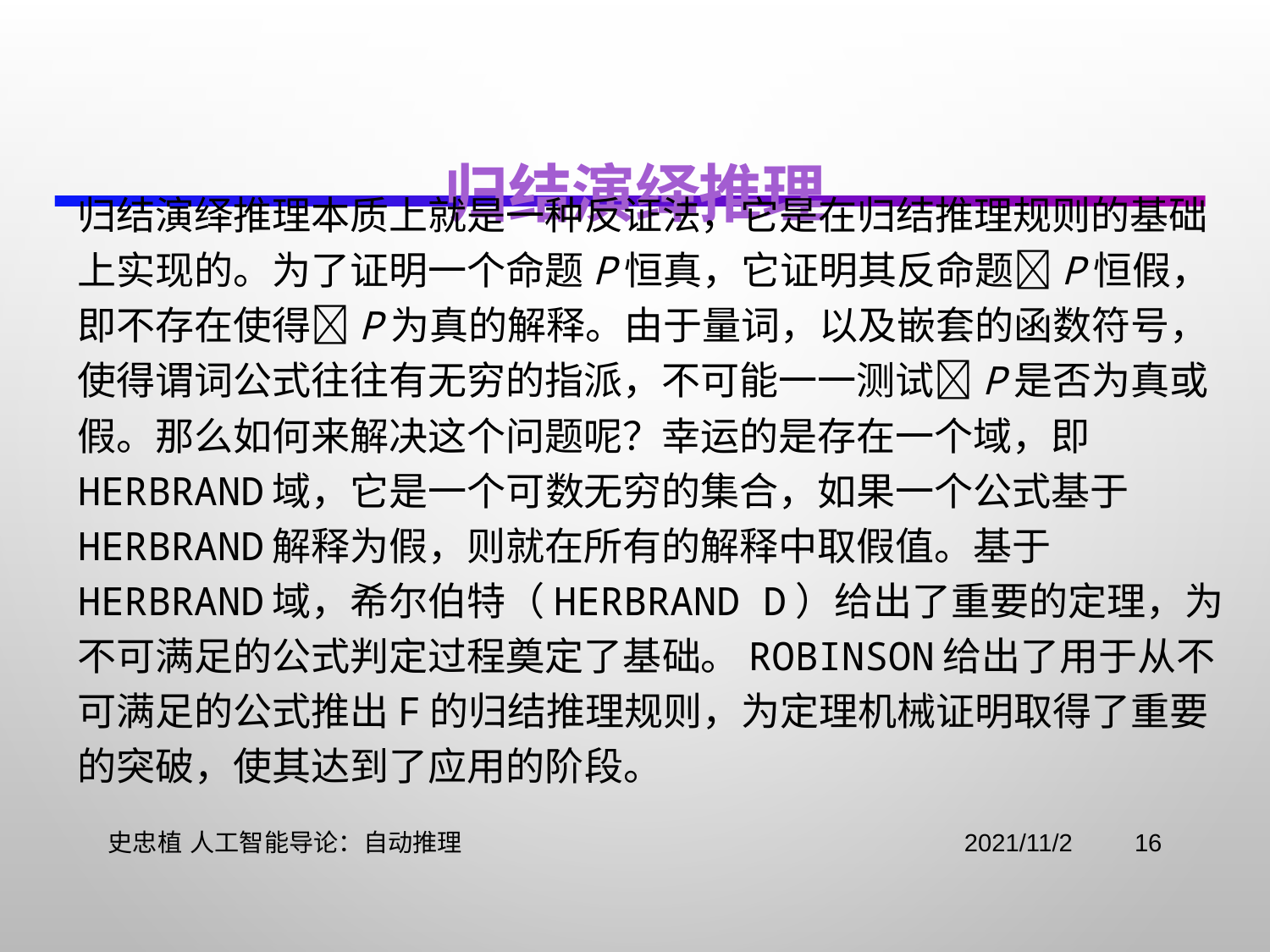

# 归结演绎推理
归结演绎推理本质上就是一种反证法，它是在归结推理规则的基础上实现的。为了证明一个命题P恒真，它证明其反命题¬P恒假，即不存在使得¬P为真的解释。由于量词，以及嵌套的函数符号，使得谓词公式往往有无穷的指派，不可能一一测试¬P是否为真或假。那么如何来解决这个问题呢？幸运的是存在一个域，即Herbrand域，它是一个可数无穷的集合，如果一个公式基于Herbrand解释为假，则就在所有的解释中取假值。基于Herbrand域，希尔伯特（Herbrand D）给出了重要的定理，为不可满足的公式判定过程奠定了基础。Robinson给出了用于从不可满足的公式推出F的归结推理规则，为定理机械证明取得了重要的突破，使其达到了应用的阶段。
史忠植 人工智能导论：自动推理
2021/11/2
16